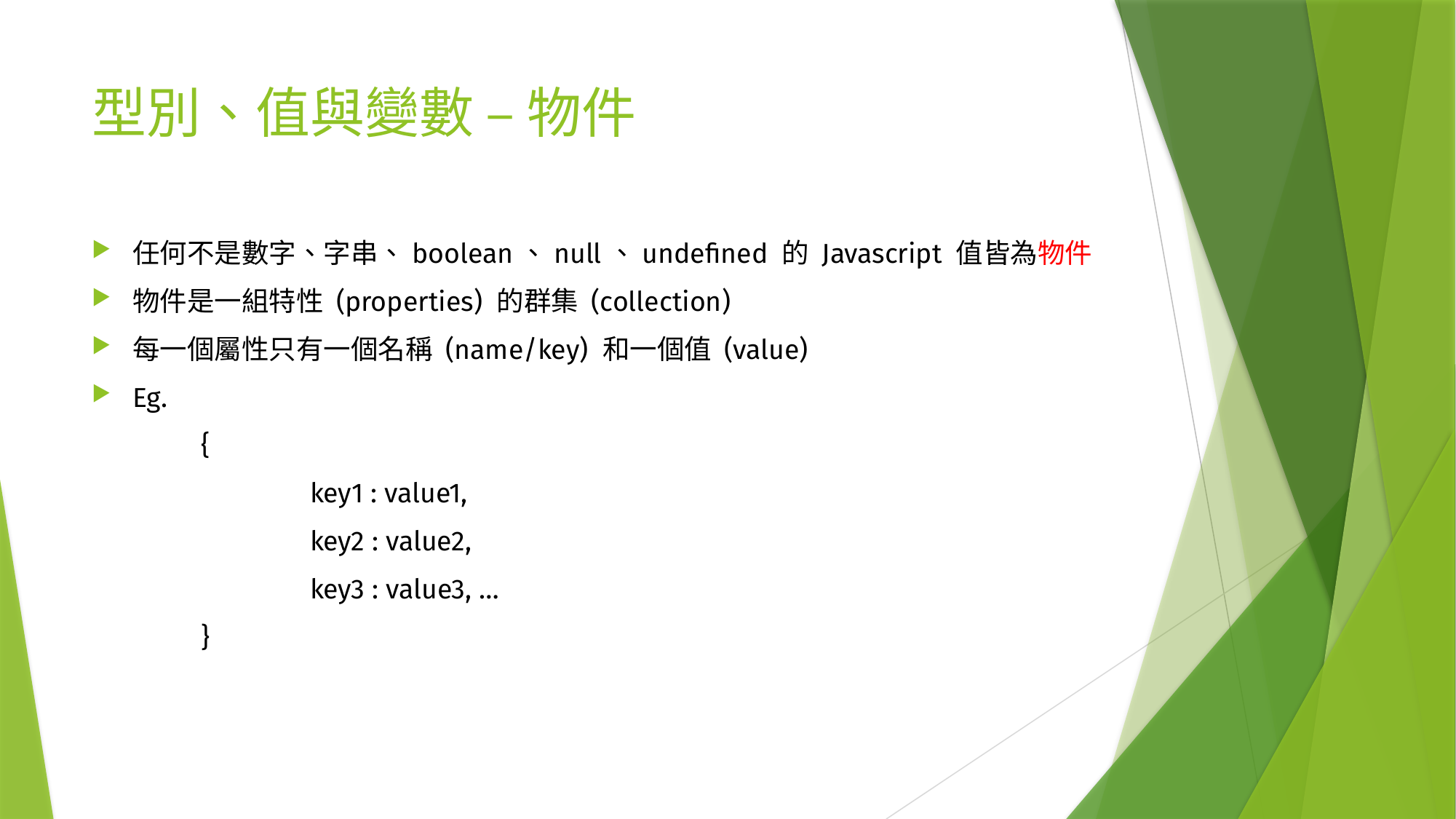

# 型別、值與變數 – 物件
任何不是數字、字串、boolean、null、undefined 的 Javascript 值皆為物件
物件是一組特性 (properties) 的群集 (collection)
每一個屬性只有一個名稱 (name/key) 和一個值 (value)
Eg.
	{
		key1 : value1,
		key2 : value2,
		key3 : value3, …
	}